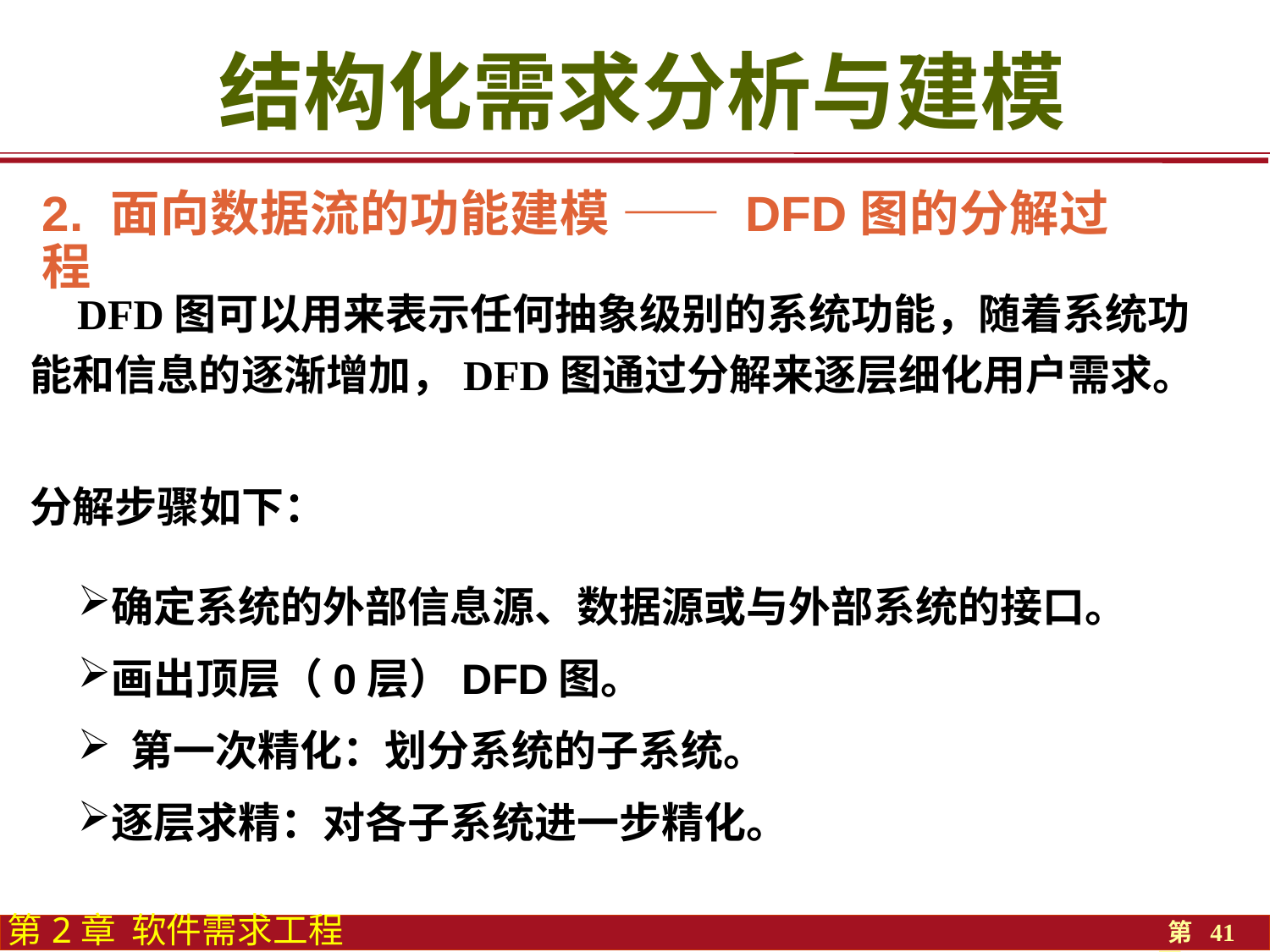

结构化需求分析与建模
2. 面向数据流的功能建模 —— DFD图的分解过程
    DFD图可以用来表示任何抽象级别的系统功能，随着系统功能和信息的逐渐增加，DFD图通过分解来逐层细化用户需求。
分解步骤如下：
确定系统的外部信息源、数据源或与外部系统的接口。
画出顶层（0层）DFD图。
 第一次精化：划分系统的子系统。
逐层求精：对各子系统进一步精化。